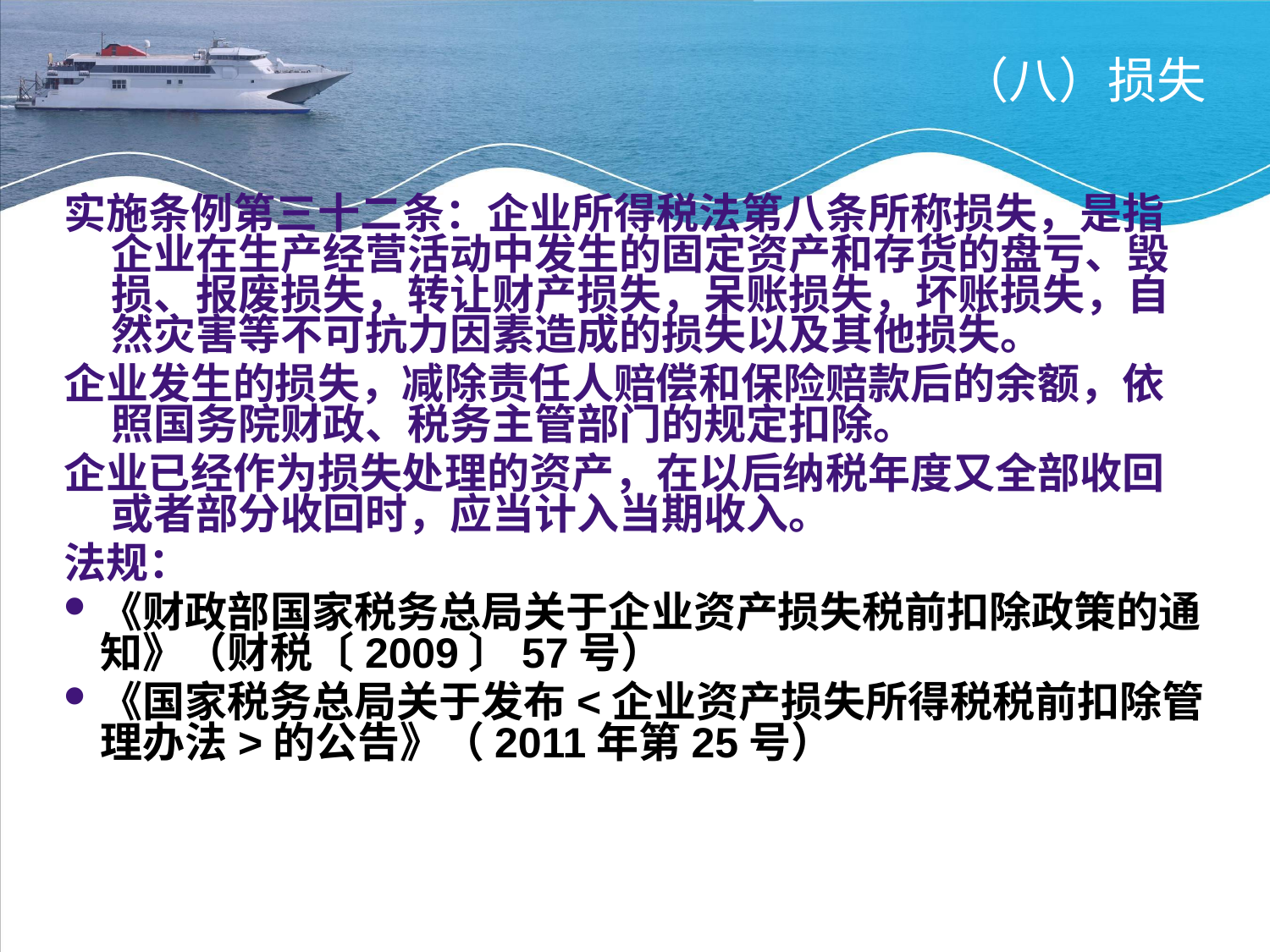

# （八）损失
实施条例第三十二条：企业所得税法第八条所称损失，是指企业在生产经营活动中发生的固定资产和存货的盘亏、毁损、报废损失，转让财产损失，呆账损失，坏账损失，自然灾害等不可抗力因素造成的损失以及其他损失。
企业发生的损失，减除责任人赔偿和保险赔款后的余额，依照国务院财政、税务主管部门的规定扣除。
企业已经作为损失处理的资产，在以后纳税年度又全部收回或者部分收回时，应当计入当期收入。
法规：
《财政部国家税务总局关于企业资产损失税前扣除政策的通知》（财税〔2009〕57号）
《国家税务总局关于发布<企业资产损失所得税税前扣除管理办法>的公告》（2011年第25号）